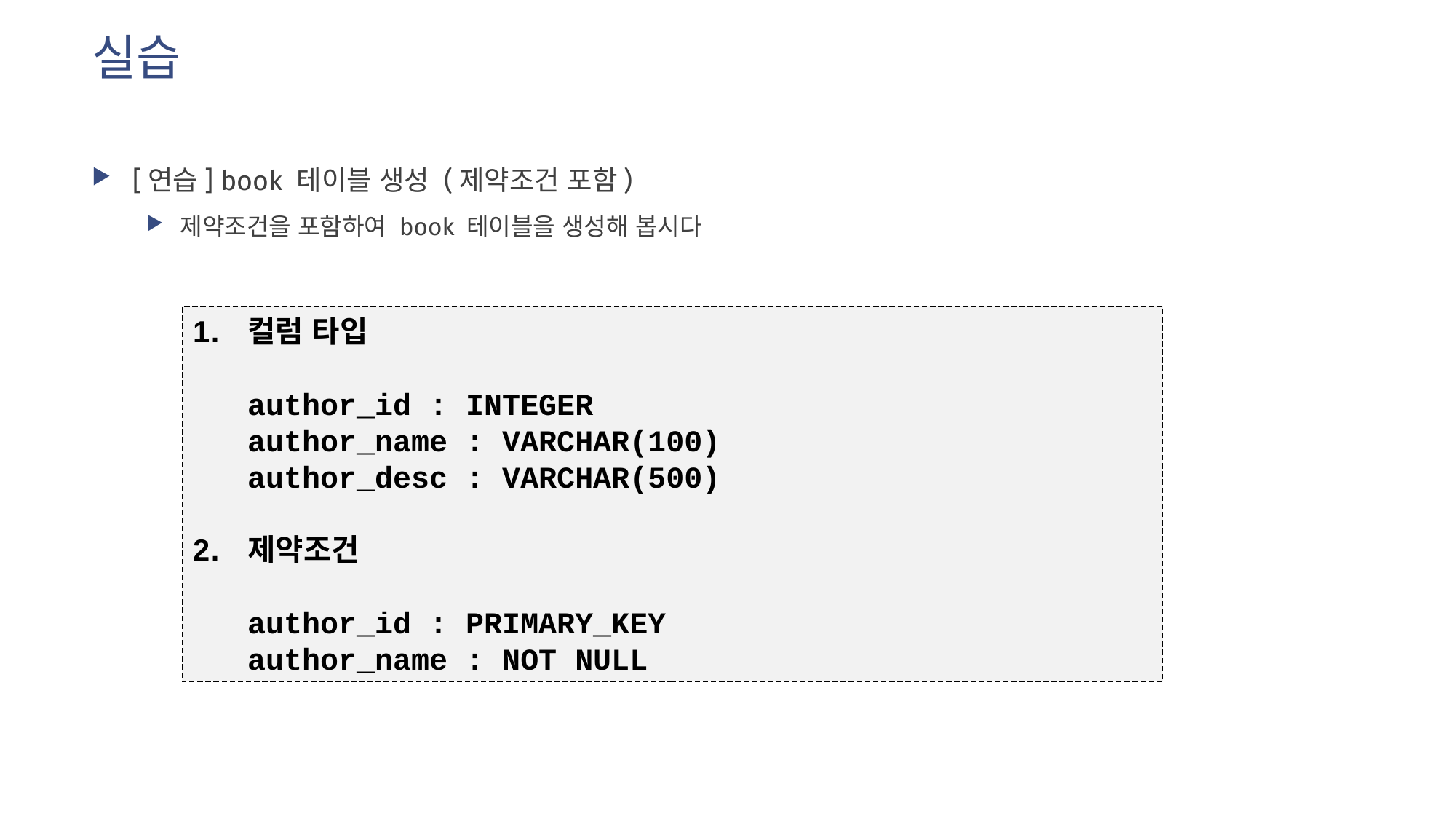

# 실습
[연습] book 테이블 생성 (제약조건 포함)
제약조건을 포함하여 book 테이블을 생성해 봅시다
컬럼 타입
author_id : INTEGER
author_name : VARCHAR(100)
author_desc : VARCHAR(500)
제약조건
author_id : PRIMARY_KEY
author_name : NOT NULL